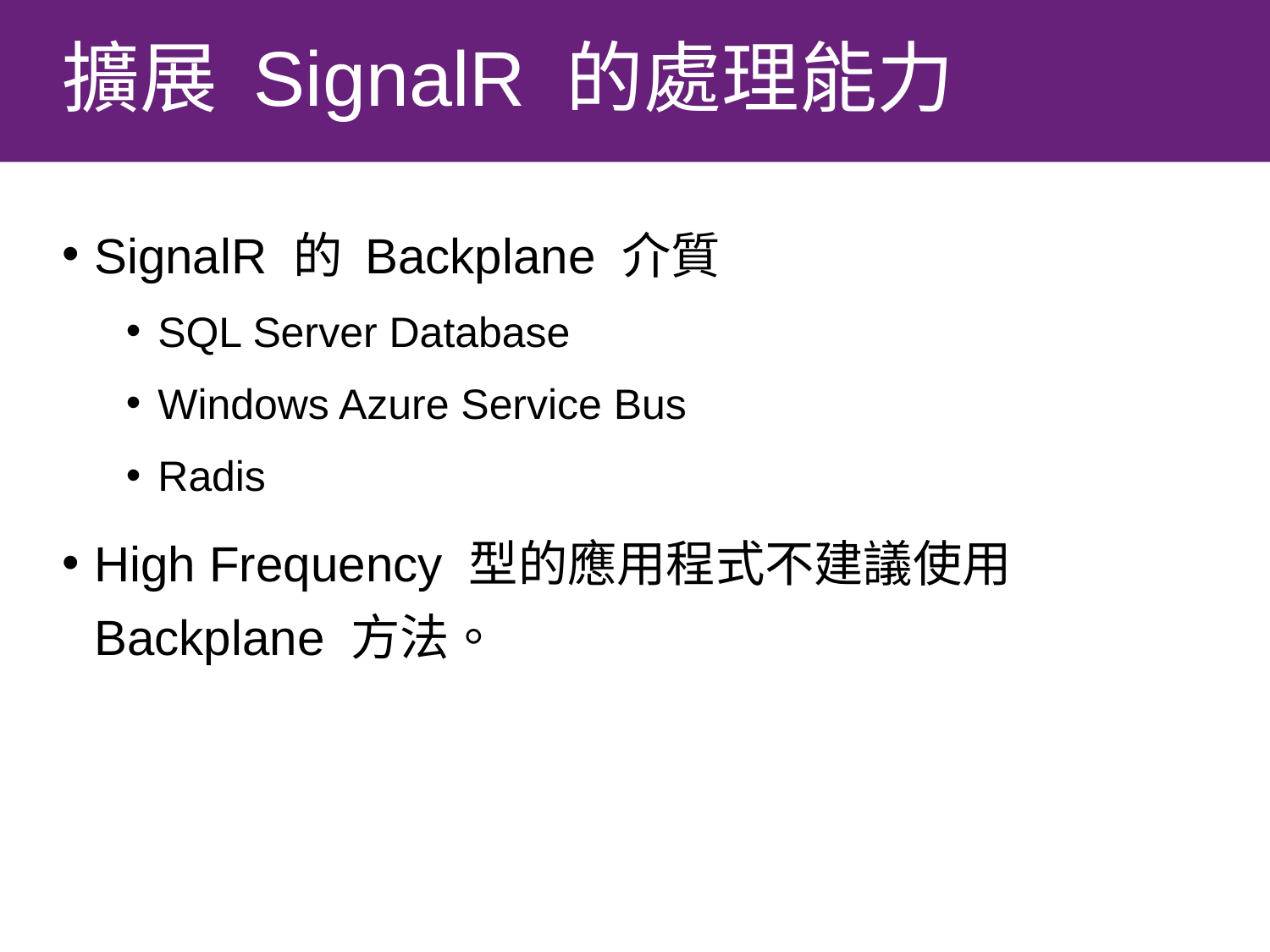

# 擴展 SignalR 的處理能力
SignalR 的 Backplane 介質
SQL Server Database
Windows Azure Service Bus
Radis
High Frequency 型的應用程式不建議使用 Backplane 方法。